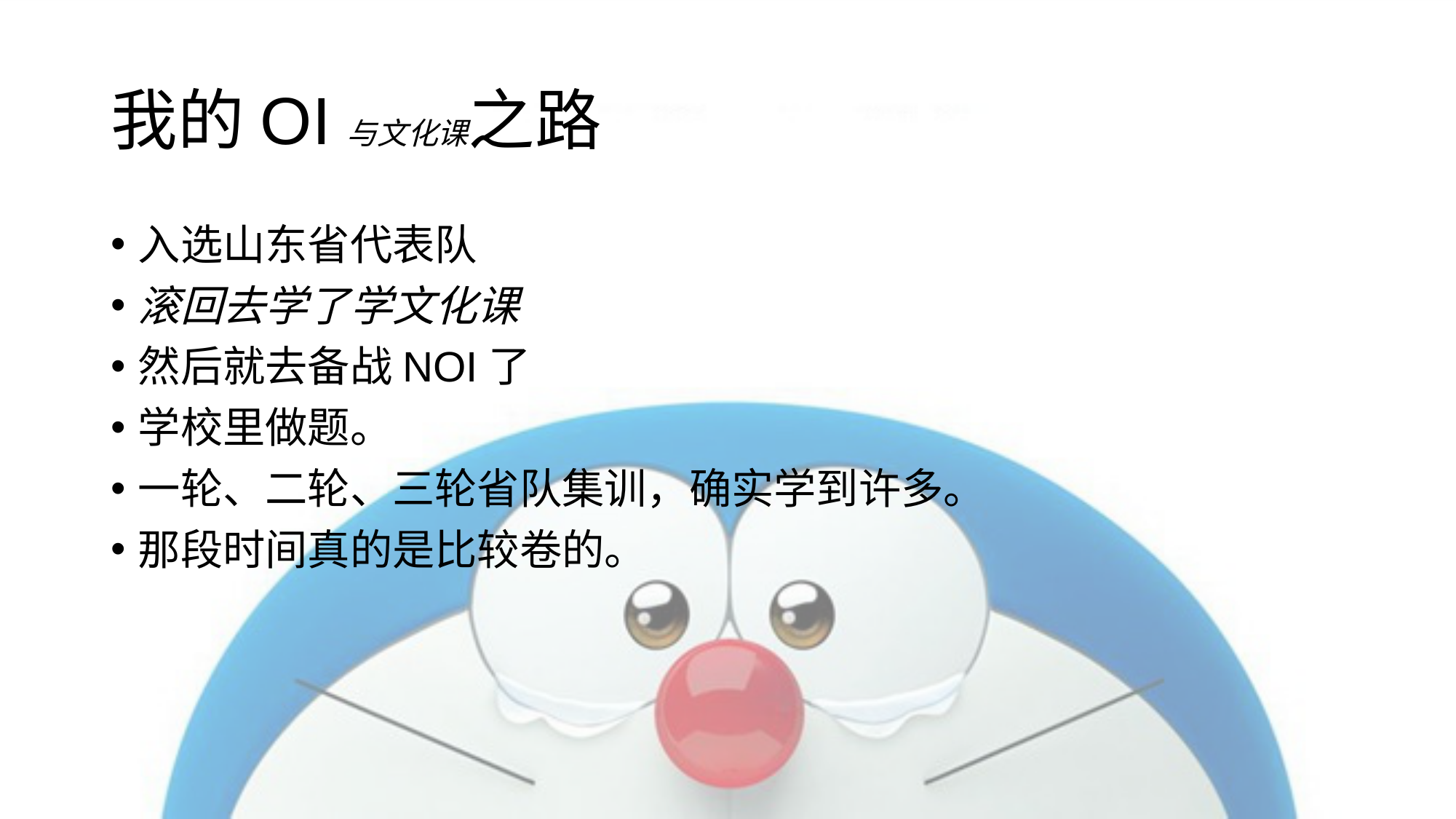

# 我的OI与文化课之路
入选山东省代表队
滚回去学了学文化课
然后就去备战NOI了
学校里做题。
一轮、二轮、三轮省队集训，确实学到许多。
那段时间真的是比较卷的。